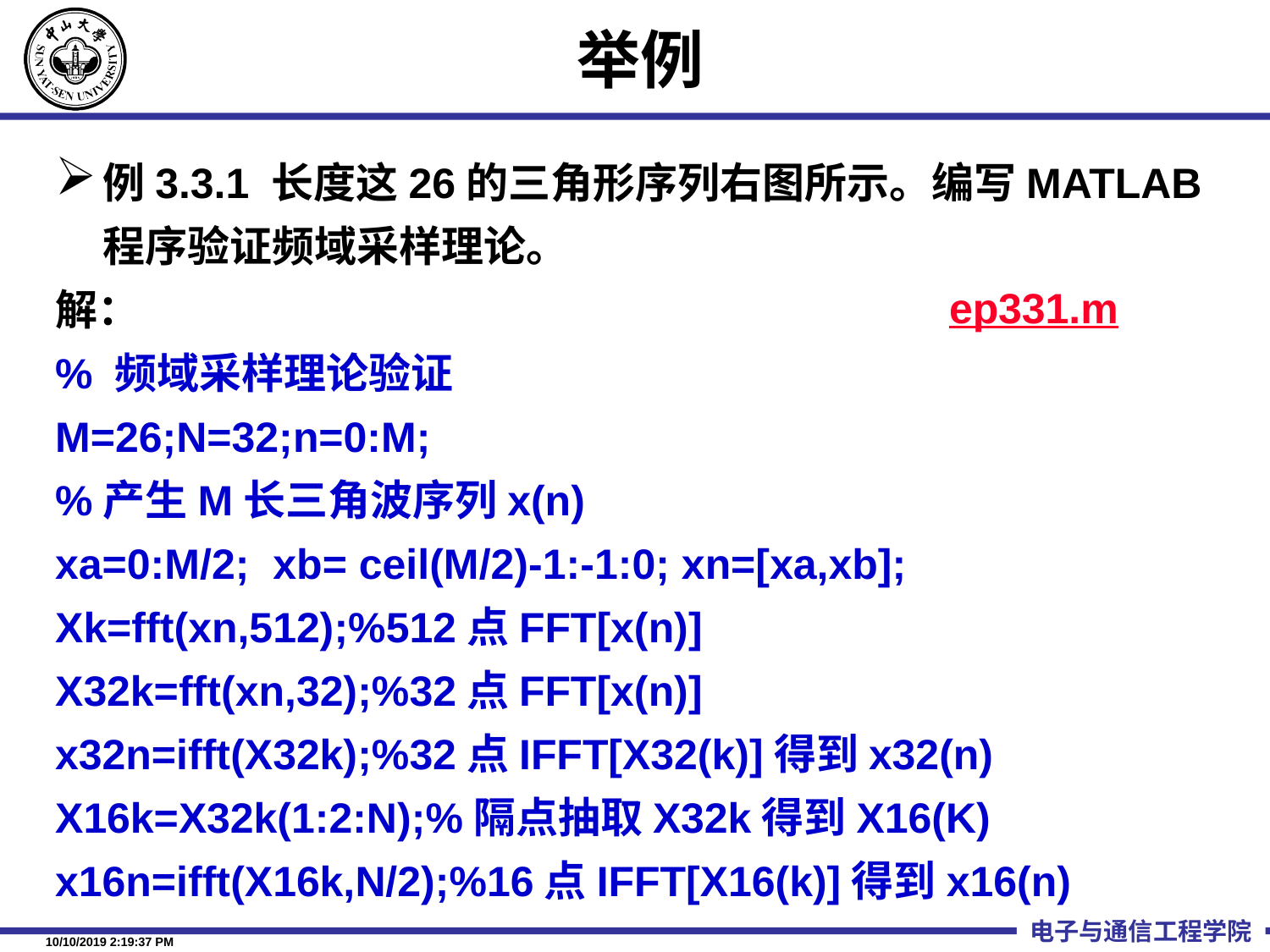

# 举例
例3.3.1 长度这26的三角形序列右图所示。编写MATLAB程序验证频域采样理论。
解：
% 频域采样理论验证
M=26;N=32;n=0:M;
%产生M长三角波序列x(n)
xa=0:M/2;  xb= ceil(M/2)-1:-1:0; xn=[xa,xb];
Xk=fft(xn,512);%512点FFT[x(n)]
X32k=fft(xn,32);%32点FFT[x(n)]
x32n=ifft(X32k);%32点IFFT[X32(k)]得到x32(n)
X16k=X32k(1:2:N);%隔点抽取X32k得到X16(K)
x16n=ifft(X16k,N/2);%16点IFFT[X16(k)]得到x16(n)
ep331.m